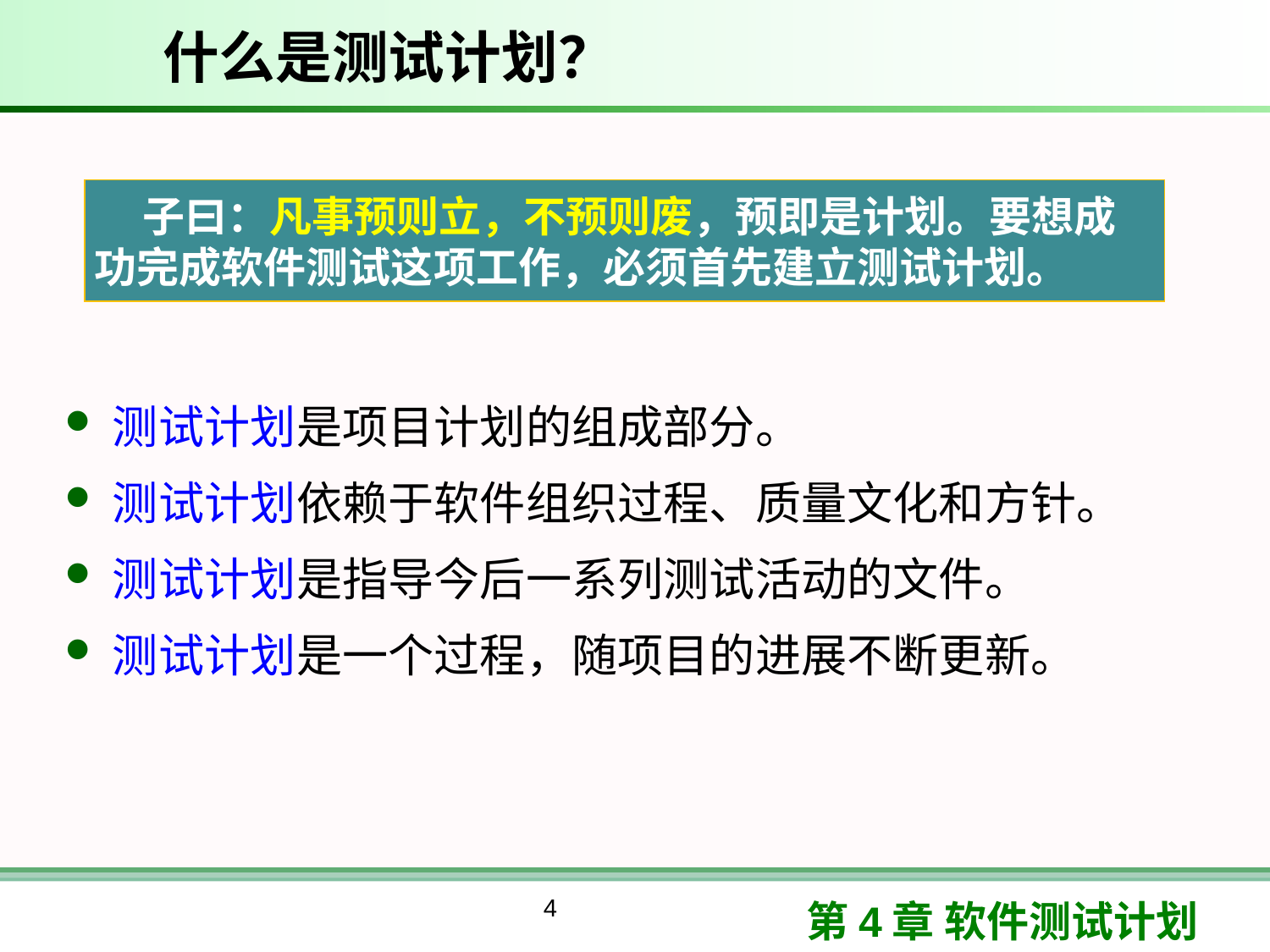

# 什么是测试计划？
    子曰：凡事预则立，不预则废，预即是计划。要想成功完成软件测试这项工作，必须首先建立测试计划。
测试计划是项目计划的组成部分。
测试计划依赖于软件组织过程、质量文化和方针。
测试计划是指导今后一系列测试活动的文件。
测试计划是一个过程，随项目的进展不断更新。
4